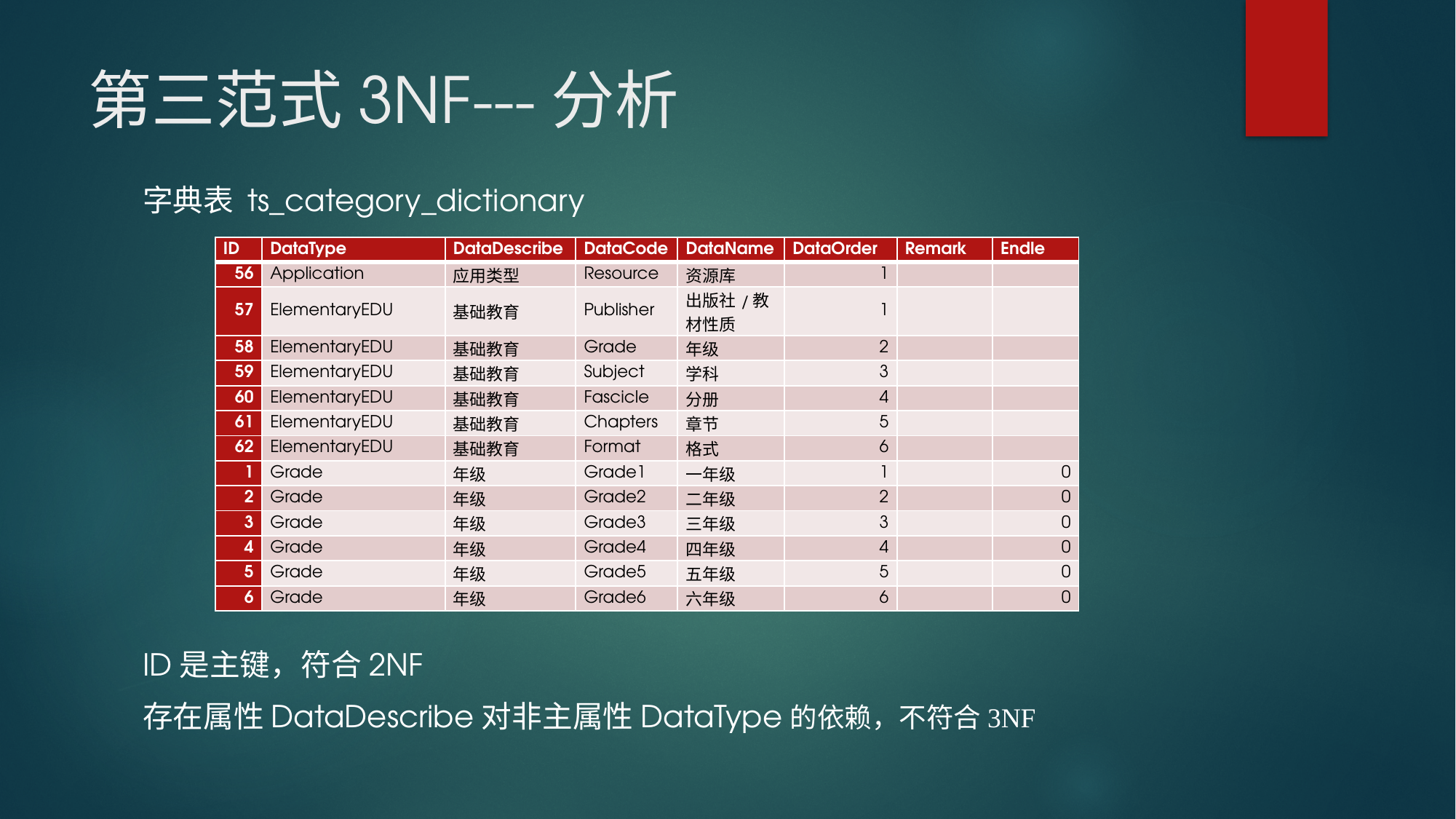

# 第三范式3NF---分析
字典表 ts_category_dictionary

ID是主键，符合2NF
存在属性DataDescribe对非主属性DataType的依赖，不符合3NF

| ID | DataType | DataDescribe | DataCode | DataName | DataOrder | Remark | Endle |
| --- | --- | --- | --- | --- | --- | --- | --- |
| 56 | Application | 应用类型 | Resource | 资源库 | 1 |  |  |
| 57 | ElementaryEDU | 基础教育 | Publisher | 出版社/教材性质 | 1 |  |  |
| 58 | ElementaryEDU | 基础教育 | Grade | 年级 | 2 |  |  |
| 59 | ElementaryEDU | 基础教育 | Subject | 学科 | 3 |  |  |
| 60 | ElementaryEDU | 基础教育 | Fascicle | 分册 | 4 |  |  |
| 61 | ElementaryEDU | 基础教育 | Chapters | 章节 | 5 |  |  |
| 62 | ElementaryEDU | 基础教育 | Format | 格式 | 6 |  |  |
| 1 | Grade | 年级 | Grade1 | 一年级 | 1 |  | 0 |
| 2 | Grade | 年级 | Grade2 | 二年级 | 2 |  | 0 |
| 3 | Grade | 年级 | Grade3 | 三年级 | 3 |  | 0 |
| 4 | Grade | 年级 | Grade4 | 四年级 | 4 |  | 0 |
| 5 | Grade | 年级 | Grade5 | 五年级 | 5 |  | 0 |
| 6 | Grade | 年级 | Grade6 | 六年级 | 6 |  | 0 |